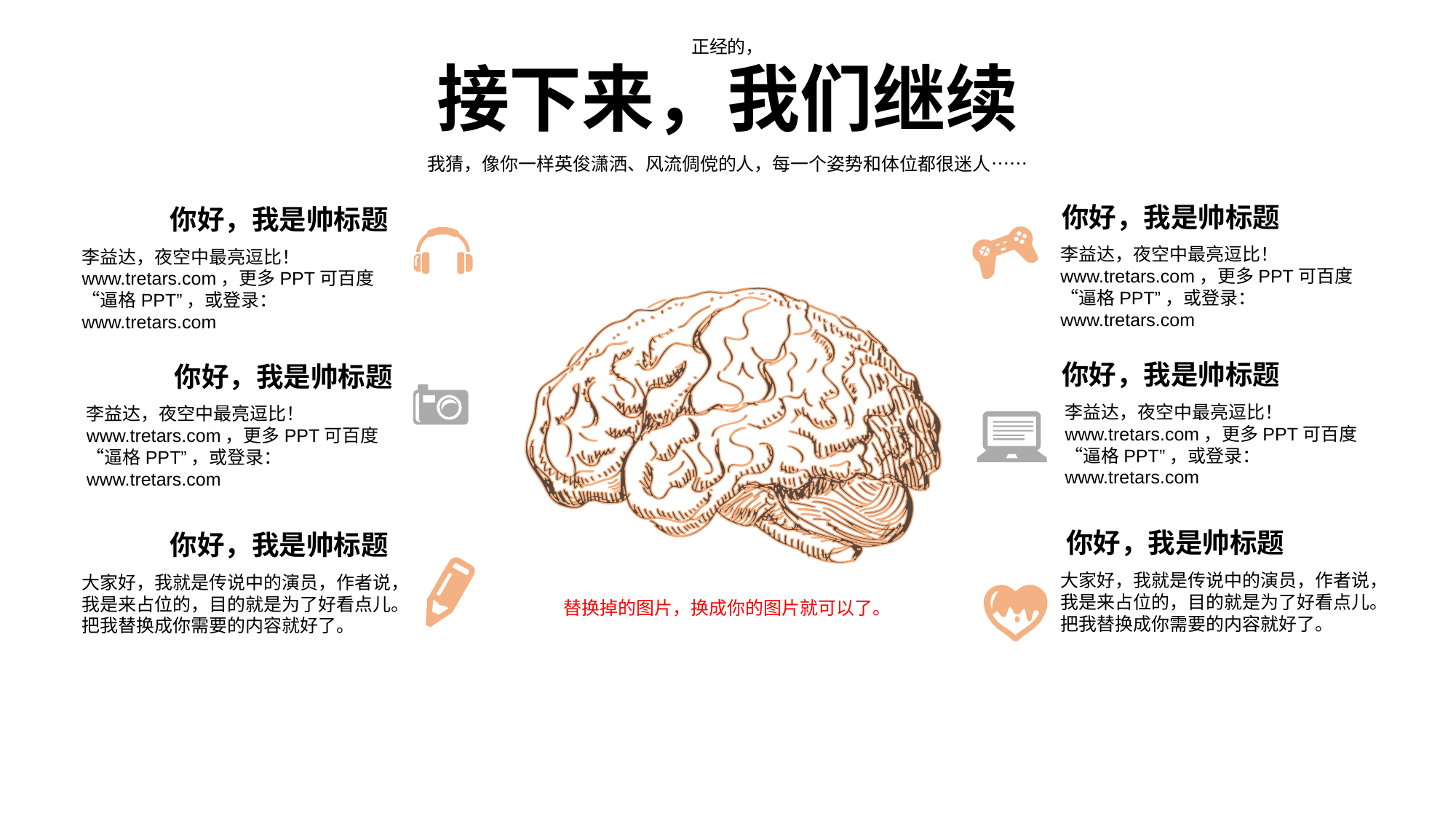

正经的，
接下来，我们继续
我猜，像你一样英俊潇洒、风流倜傥的人，每一个姿势和体位都很迷人……
你好，我是帅标题
你好，我是帅标题

李益达，夜空中最亮逗比！www.tretars.com，更多PPT可百度“逼格PPT”，或登录：www.tretars.com
李益达，夜空中最亮逗比！www.tretars.com，更多PPT可百度“逼格PPT”，或登录：www.tretars.com

你好，我是帅标题

你好，我是帅标题

李益达，夜空中最亮逗比！www.tretars.com，更多PPT可百度“逼格PPT”，或登录：www.tretars.com

李益达，夜空中最亮逗比！www.tretars.com，更多PPT可百度“逼格PPT”，或登录：www.tretars.com

你好，我是帅标题

你好，我是帅标题

大家好，我就是传说中的演员，作者说，我是来占位的，目的就是为了好看点儿。把我替换成你需要的内容就好了。
大家好，我就是传说中的演员，作者说，我是来占位的，目的就是为了好看点儿。把我替换成你需要的内容就好了。

替换掉的图片，换成你的图片就可以了。